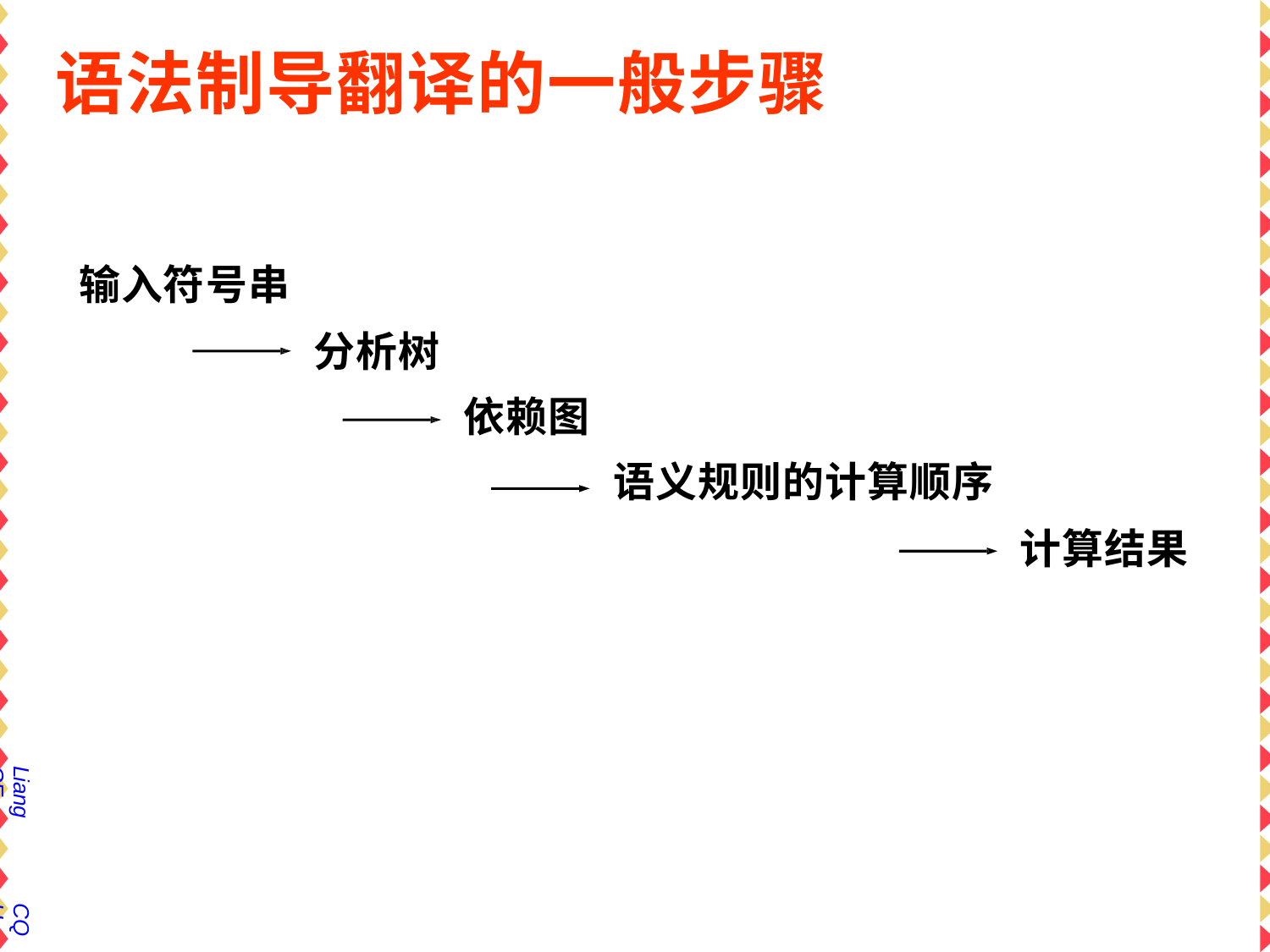

# 语法制导翻译的一般步骤
输入符号串
分析树
依赖图
语义规则的计算顺序
计算结果

Liang GE
CQU
9